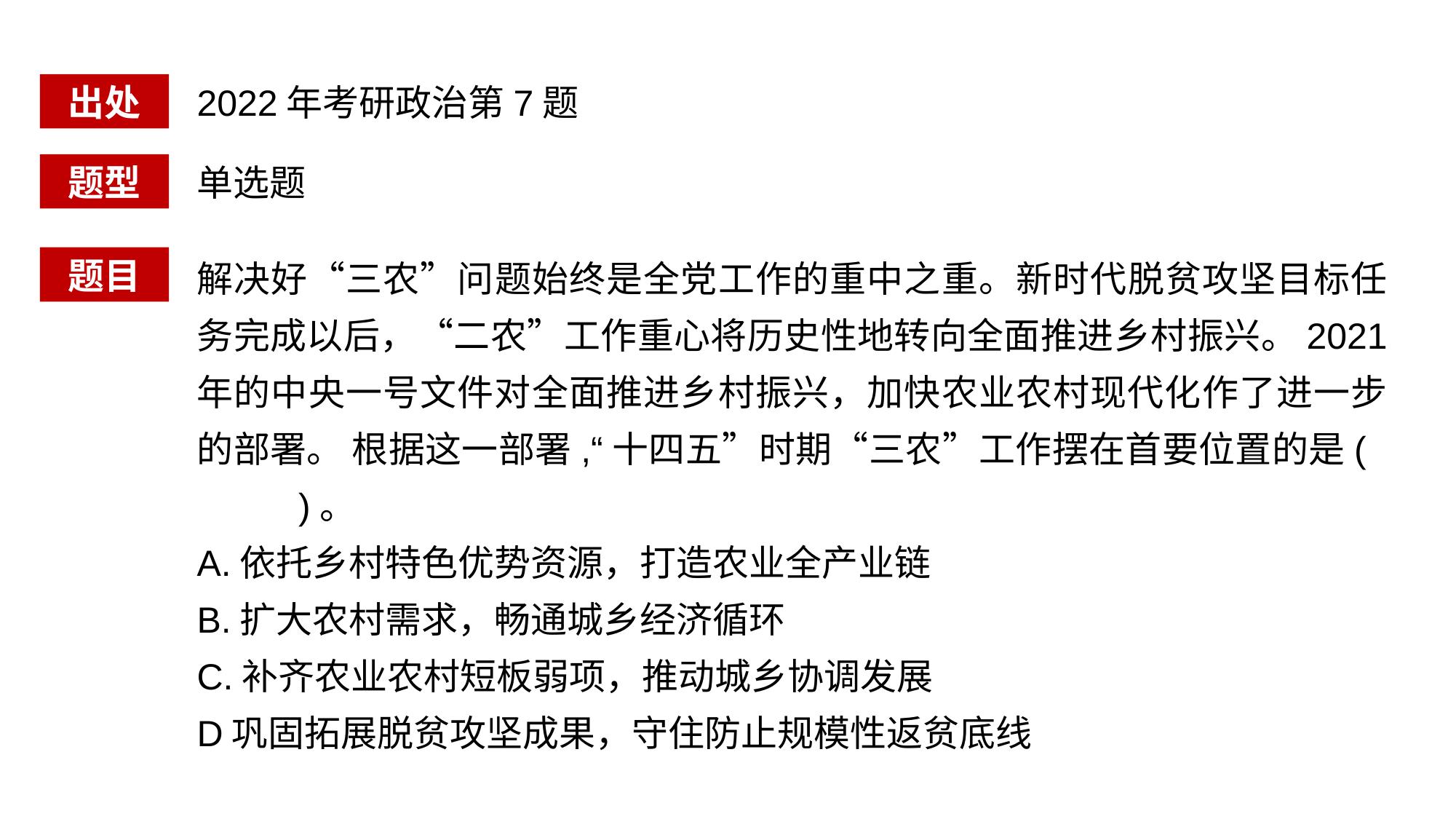

出处
2022年考研政治第7题
题型
单选题
解决好“三农”问题始终是全党工作的重中之重。新时代脱贫攻坚目标任务完成以后，“二农”工作重心将历史性地转向全面推进乡村振兴。2021 年的中央一号文件对全面推进乡村振兴，加快农业农村现代化作了进一步的部署。 根据这一部署,“十四五”时期“三农”工作摆在首要位置的是(             )。
A.依托乡村特色优势资源，打造农业全产业链
B.扩大农村需求，畅通城乡经济循环
C.补齐农业农村短板弱项，推动城乡协调发展
D巩固拓展脱贫攻坚成果，守住防止规模性返贫底线
题目